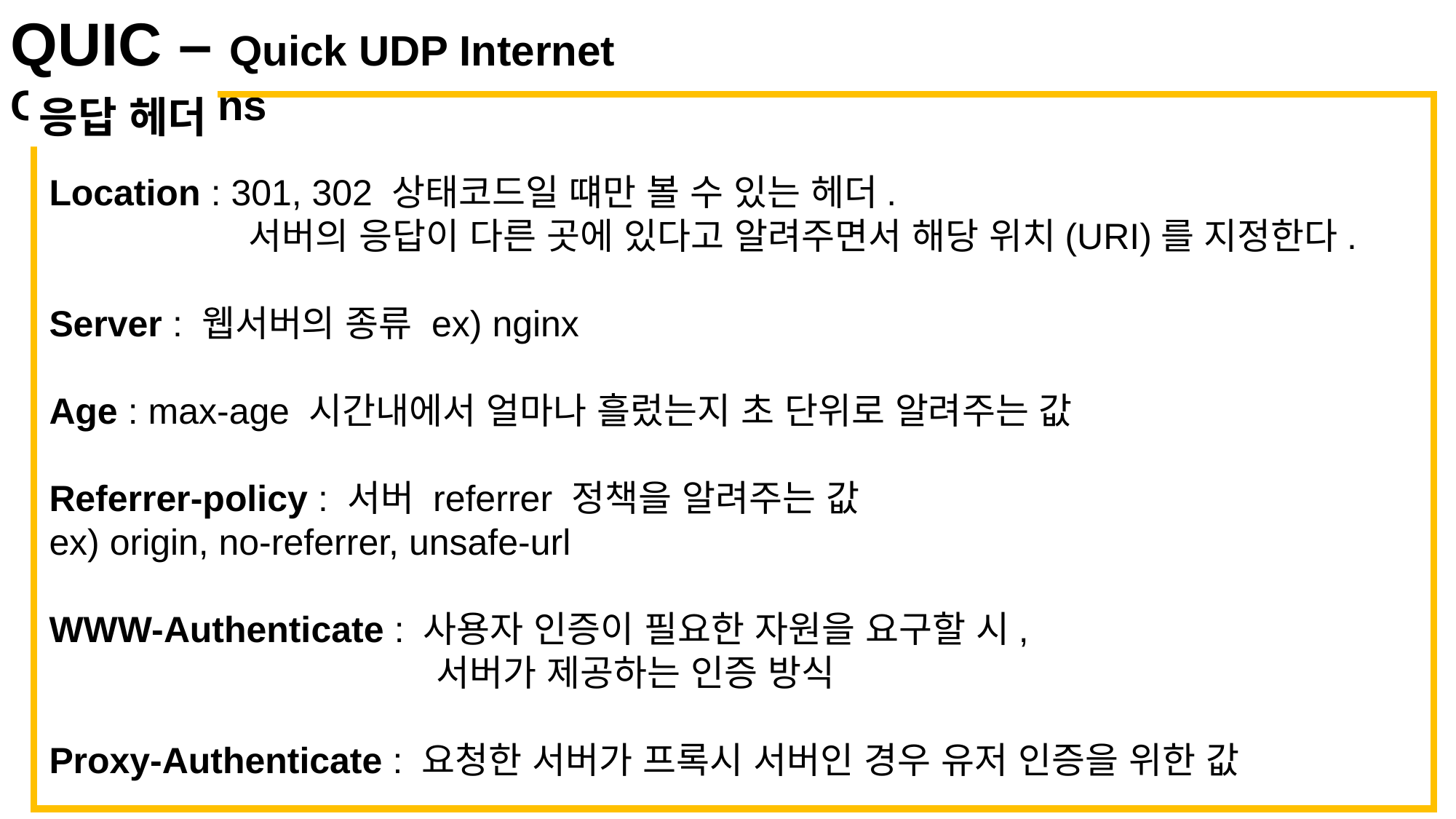

QUIC – Quick UDP Internet Connections
응답 헤더

Location : 301, 302 상태코드일 떄만 볼 수 있는 헤더.
	        서버의 응답이 다른 곳에 있다고 알려주면서 해당 위치(URI)를 지정한다.

Server : 웹서버의 종류 ex) nginx

Age : max-age 시간내에서 얼마나 흘렀는지 초 단위로 알려주는 값

Referrer-policy : 서버 referrer 정책을 알려주는 값
ex) origin, no-referrer, unsafe-url
WWW-Authenticate : 사용자 인증이 필요한 자원을 요구할 시,
			     서버가 제공하는 인증 방식

Proxy-Authenticate : 요청한 서버가 프록시 서버인 경우 유저 인증을 위한 값